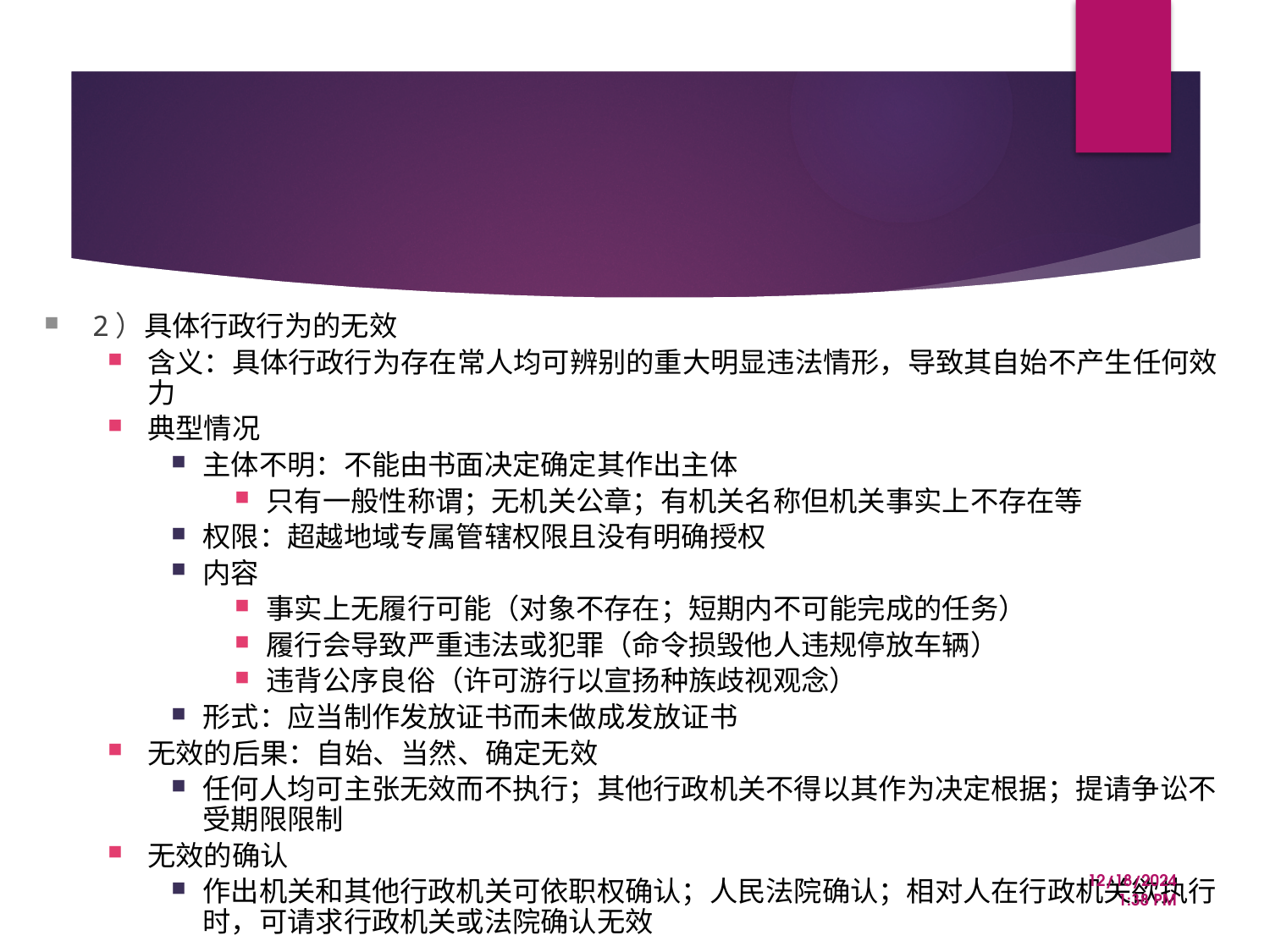

#
2）具体行政行为的无效
含义：具体行政行为存在常人均可辨别的重大明显违法情形，导致其自始不产生任何效力
典型情况
主体不明：不能由书面决定确定其作出主体
只有一般性称谓；无机关公章；有机关名称但机关事实上不存在等
权限：超越地域专属管辖权限且没有明确授权
内容
事实上无履行可能（对象不存在；短期内不可能完成的任务）
履行会导致严重违法或犯罪（命令损毁他人违规停放车辆）
违背公序良俗（许可游行以宣扬种族歧视观念）
形式：应当制作发放证书而未做成发放证书
无效的后果：自始、当然、确定无效
任何人均可主张无效而不执行；其他行政机关不得以其作为决定根据；提请争讼不受期限限制
无效的确认
作出机关和其他行政机关可依职权确认；人民法院确认；相对人在行政机关欲执行时，可请求行政机关或法院确认无效

12/18/2024 1:38 PM